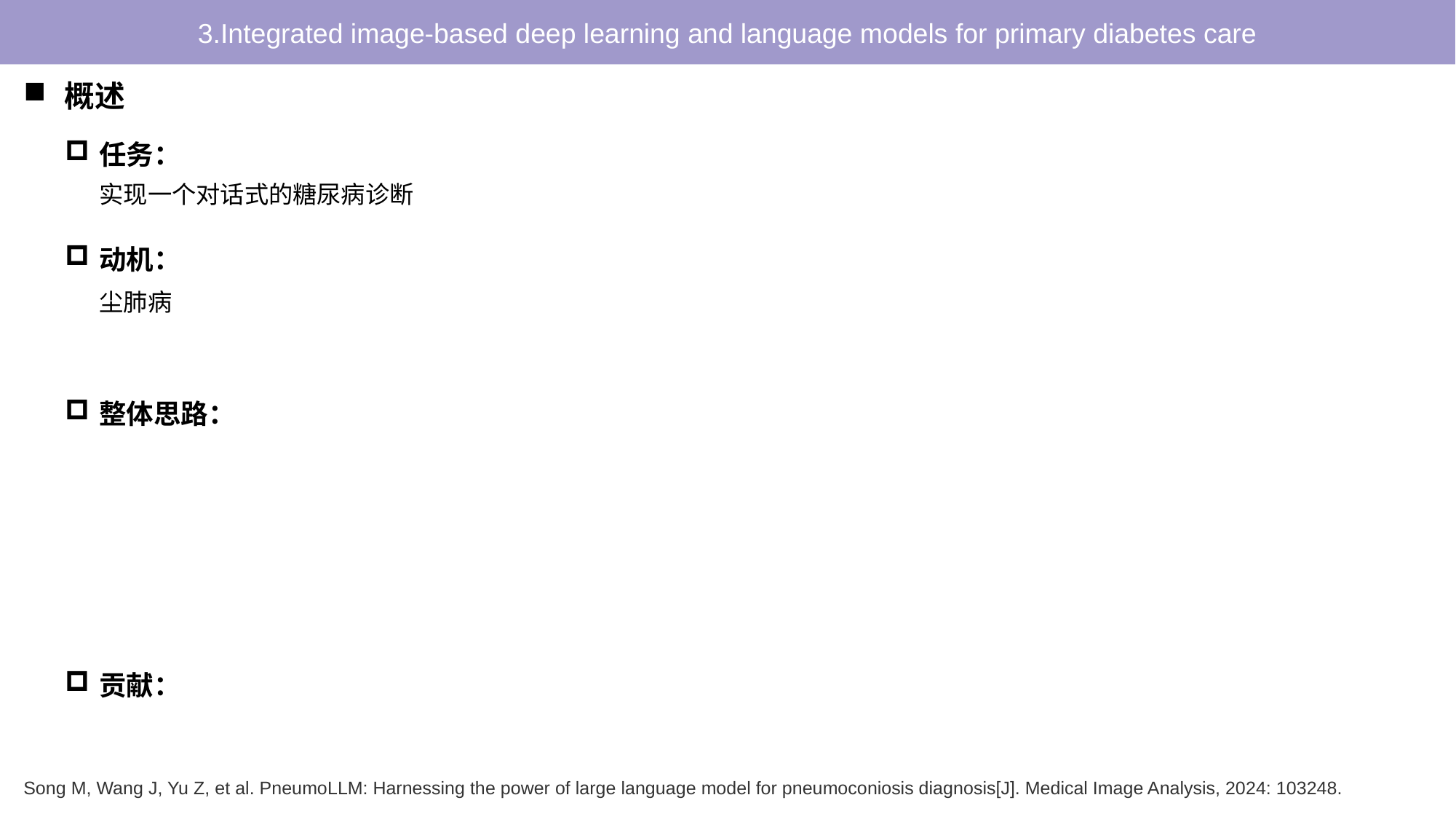

3.Integrated image-based deep learning and language models for primary diabetes care
概述
任务：

实现一个对话式的糖尿病诊断

动机：
尘肺病

整体思路：
贡献：

Song M, Wang J, Yu Z, et al. PneumoLLM: Harnessing the power of large language model for pneumoconiosis diagnosis[J]. Medical Image Analysis, 2024: 103248.